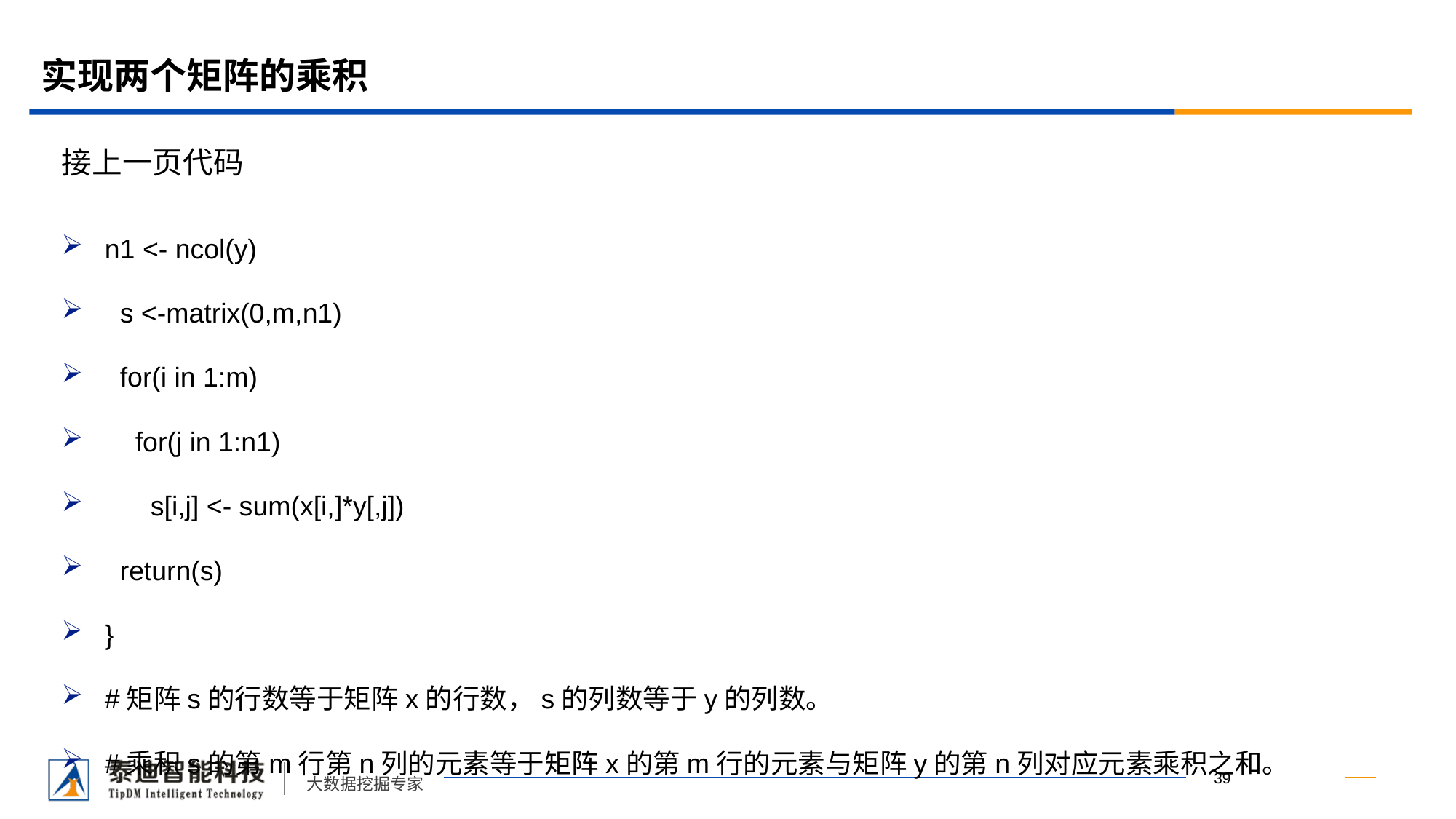

# 实现两个矩阵的乘积
接上一页代码
n1 <- ncol(y)
  s <-matrix(0,m,n1)
  for(i in 1:m)
    for(j in 1:n1)
      s[i,j] <- sum(x[i,]*y[,j])
  return(s)
}
#矩阵s的行数等于矩阵x的行数，s的列数等于y的列数。
#乘积s的第m行第n列的元素等于矩阵x的第m行的元素与矩阵y的第n列对应元素乘积之和。